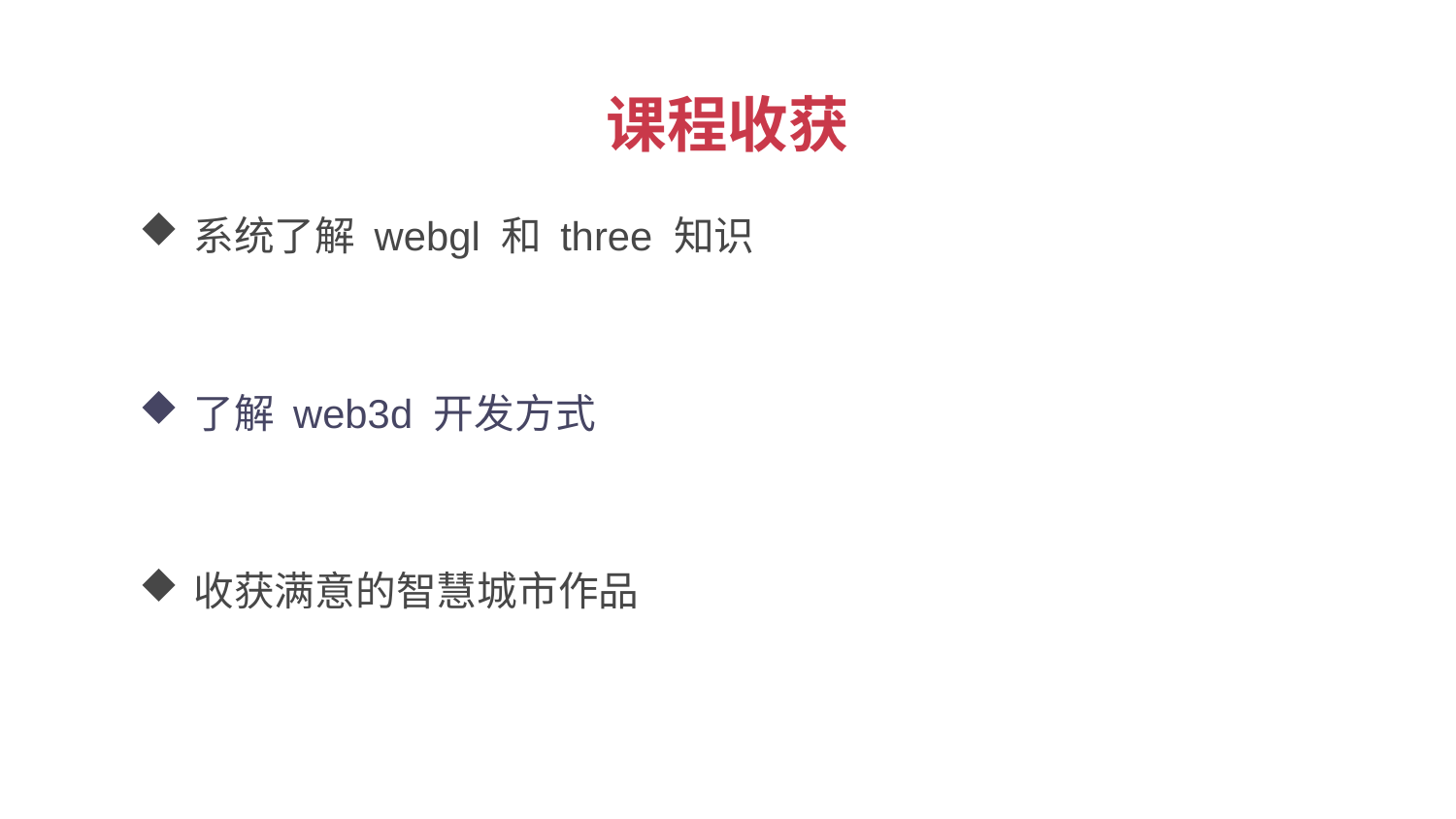

课程收获
系统了解 webgl 和 three 知识
了解 web3d 开发方式
收获满意的智慧城市作品